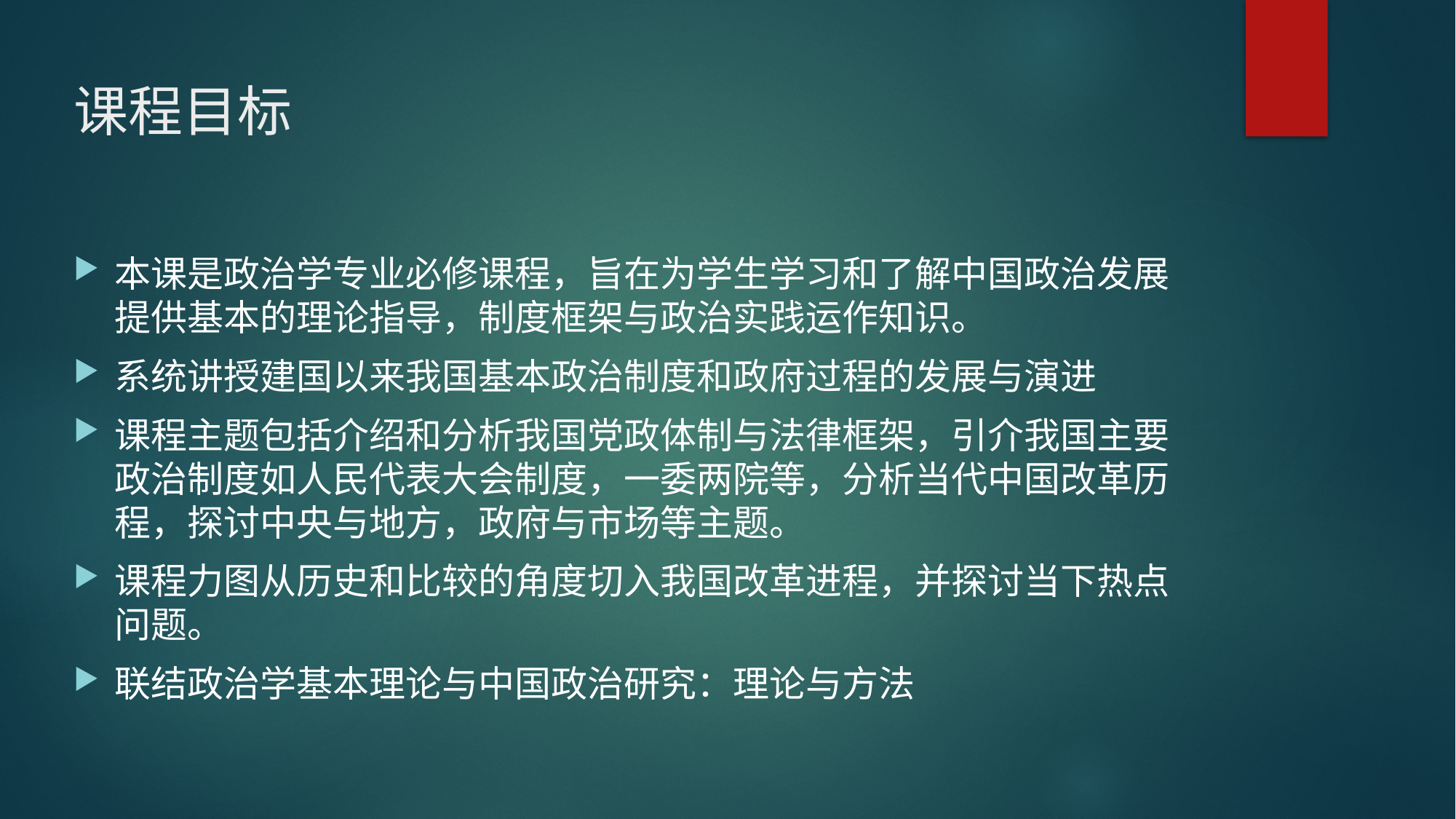

# 课程目标
本课是政治学专业必修课程，旨在为学生学习和了解中国政治发展提供基本的理论指导，制度框架与政治实践运作知识。
系统讲授建国以来我国基本政治制度和政府过程的发展与演进
课程主题包括介绍和分析我国党政体制与法律框架，引介我国主要政治制度如人民代表大会制度，一委两院等，分析当代中国改革历程，探讨中央与地方，政府与市场等主题。
课程力图从历史和比较的角度切入我国改革进程，并探讨当下热点问题。
联结政治学基本理论与中国政治研究：理论与方法